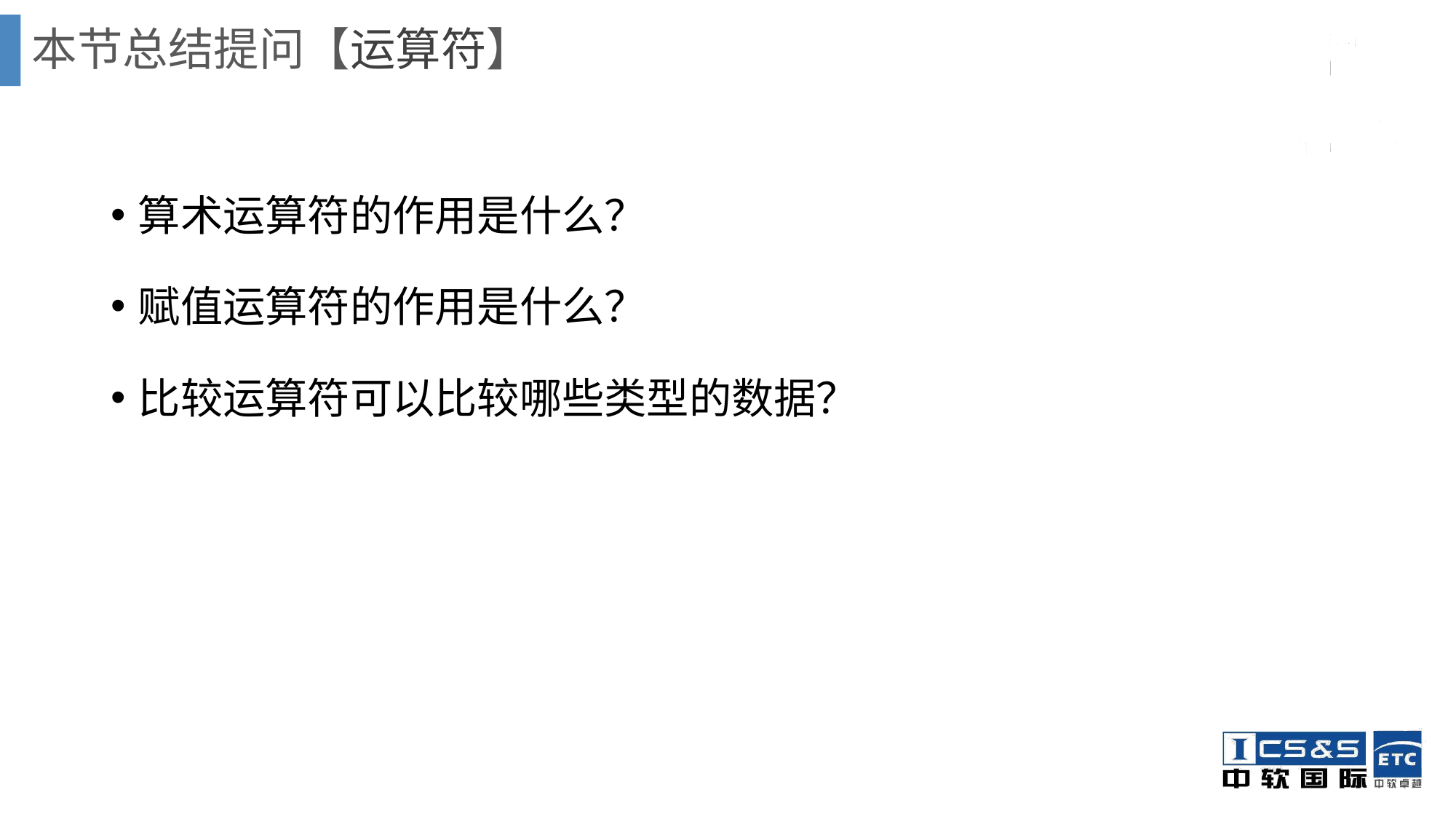

# 本节总结提问【运算符】
算术运算符的作用是什么？
赋值运算符的作用是什么？
比较运算符可以比较哪些类型的数据？